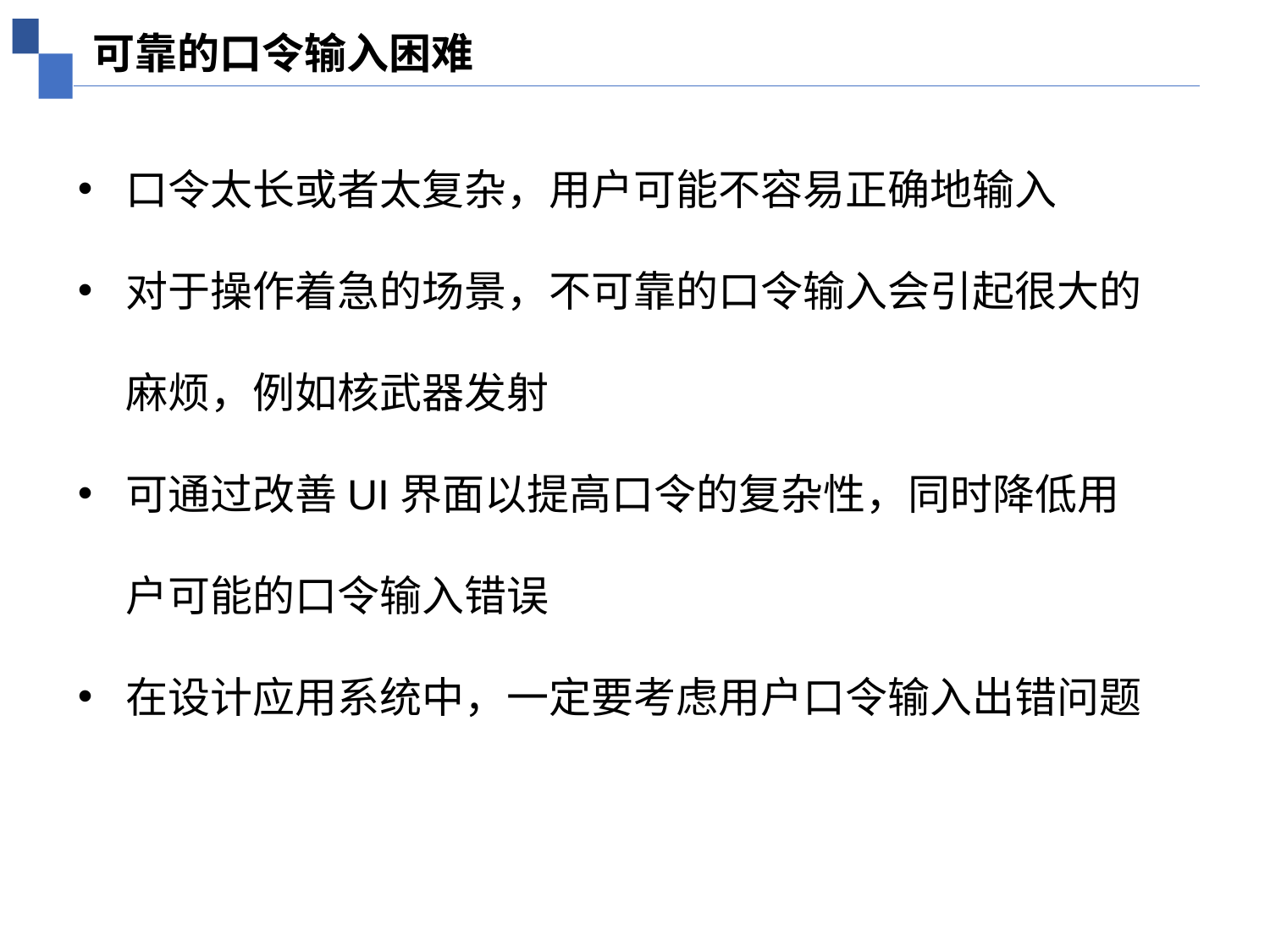

可靠的口令输入困难
口令太长或者太复杂，用户可能不容易正确地输入
对于操作着急的场景，不可靠的口令输入会引起很大的麻烦，例如核武器发射
可通过改善UI界面以提高口令的复杂性，同时降低用户可能的口令输入错误
在设计应用系统中，一定要考虑用户口令输入出错问题
20